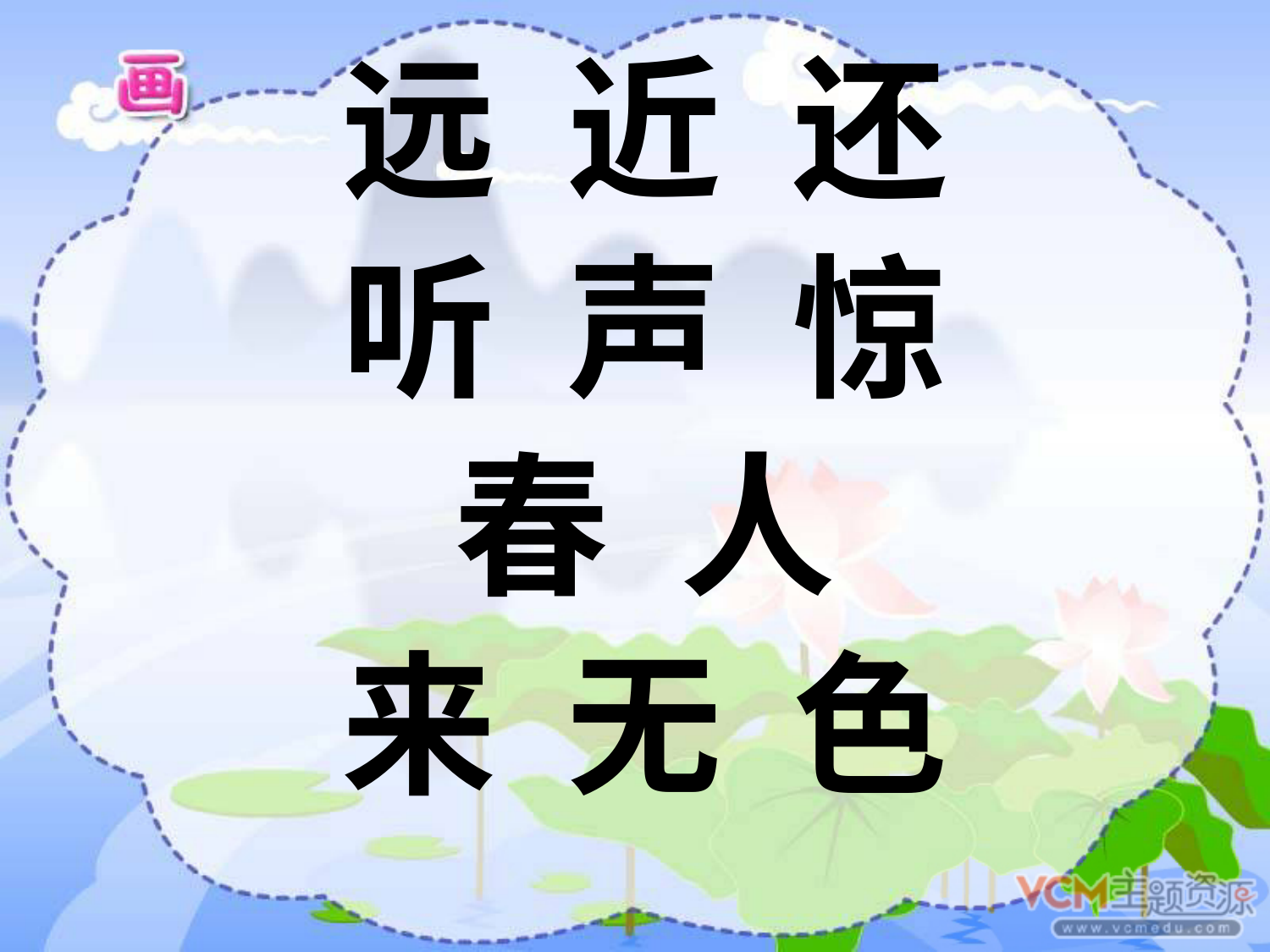

远  近  还
听  声  惊
春  人
来  无  色